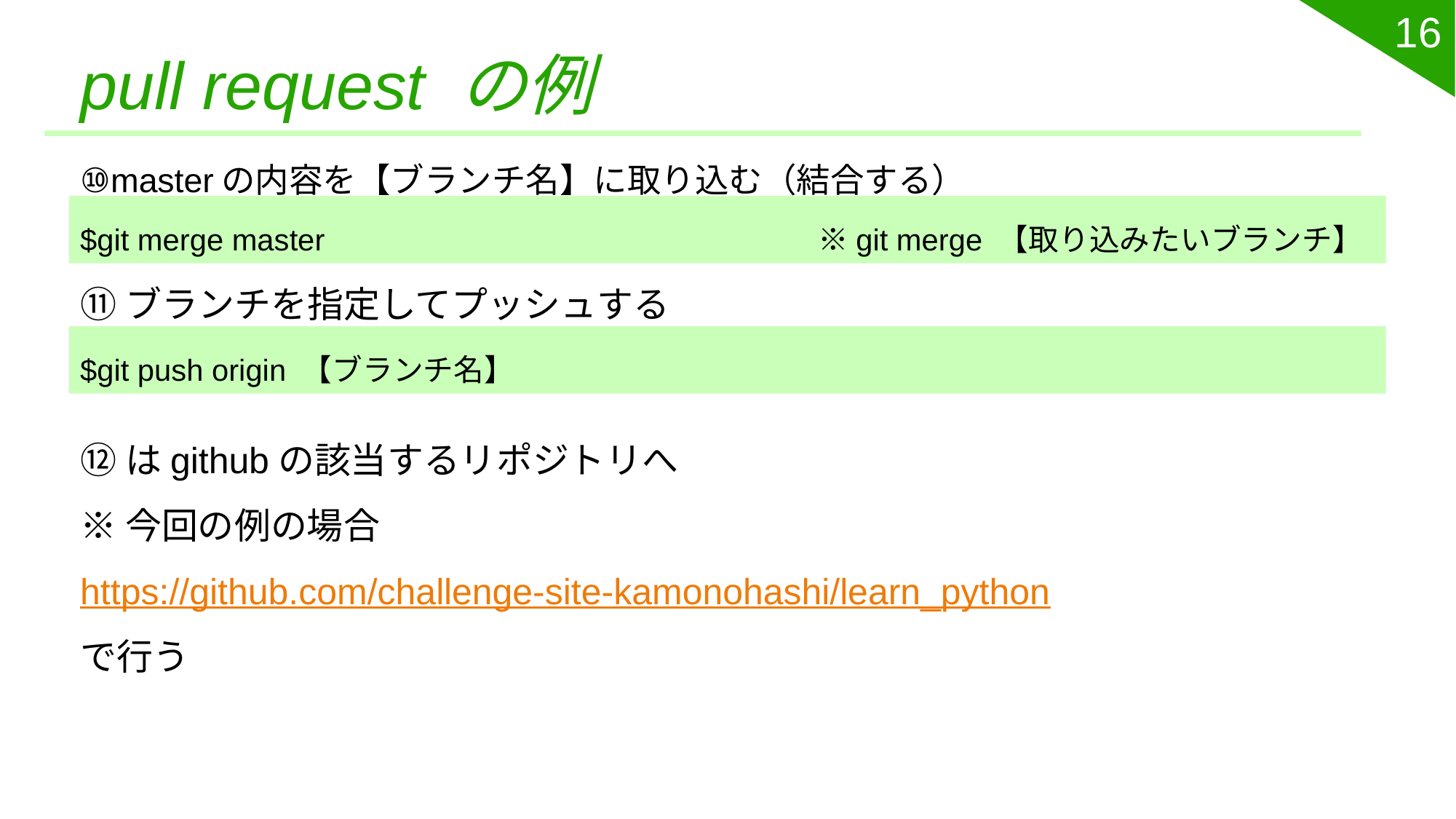

16
# pull request の例
⑩masterの内容を【ブランチ名】に取り込む（結合する）
$git merge master　　　　　　　　　　　　　　　　※git merge 【取り込みたいブランチ】
⑪ブランチを指定してプッシュする
$git push origin 【ブランチ名】
⑫はgithubの該当するリポジトリへ
※今回の例の場合
https://github.com/challenge-site-kamonohashi/learn_python
で行う